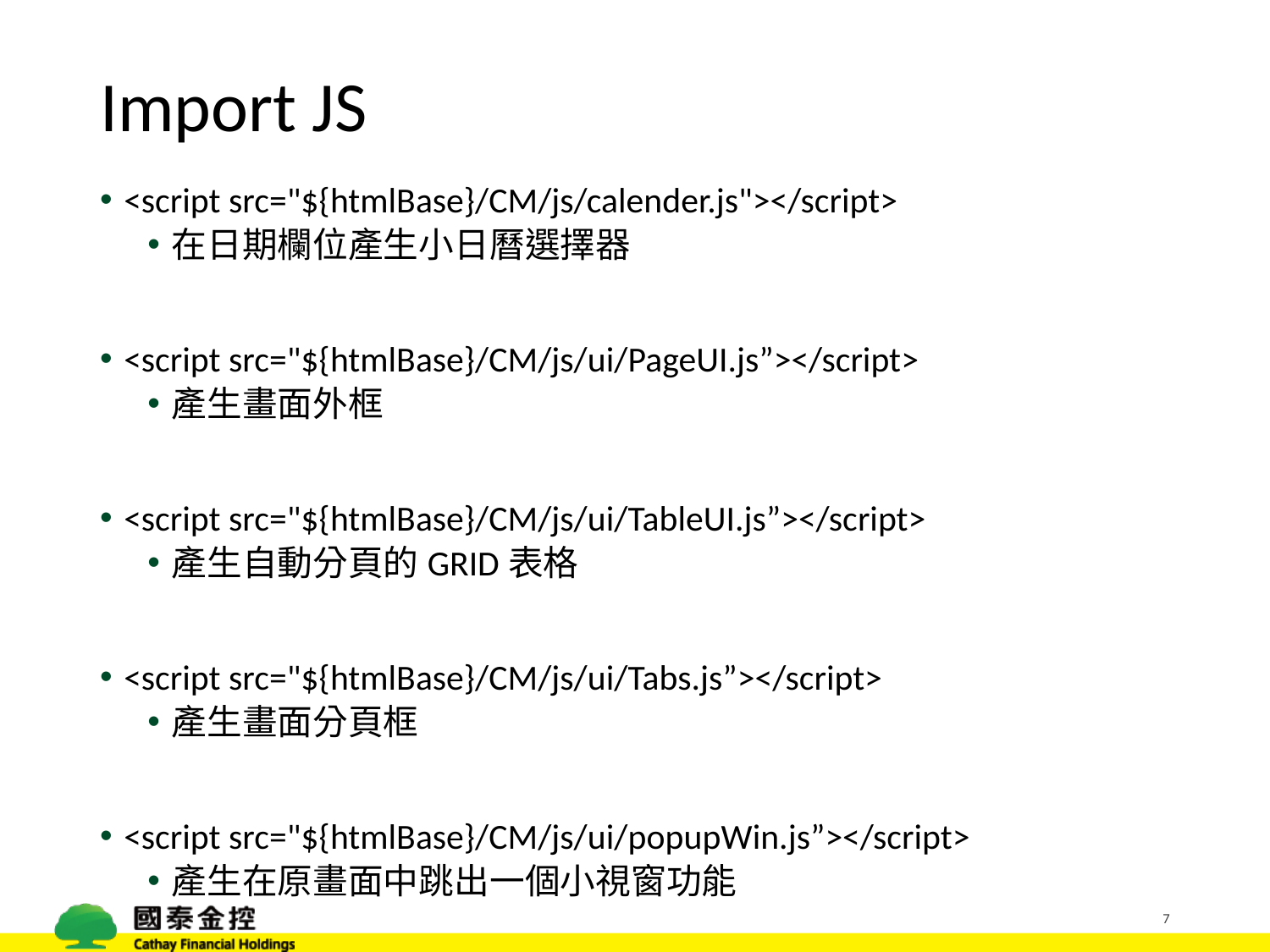

# Import JS
<script src="${htmlBase}/CM/js/calender.js"></script>
在日期欄位產生小日曆選擇器

<script src="${htmlBase}/CM/js/ui/PageUI.js”></script>
產生畫面外框

<script src="${htmlBase}/CM/js/ui/TableUI.js”></script>
產生自動分頁的GRID表格

<script src="${htmlBase}/CM/js/ui/Tabs.js”></script>
產生畫面分頁框

<script src="${htmlBase}/CM/js/ui/popupWin.js”></script>
產生在原畫面中跳出一個小視窗功能